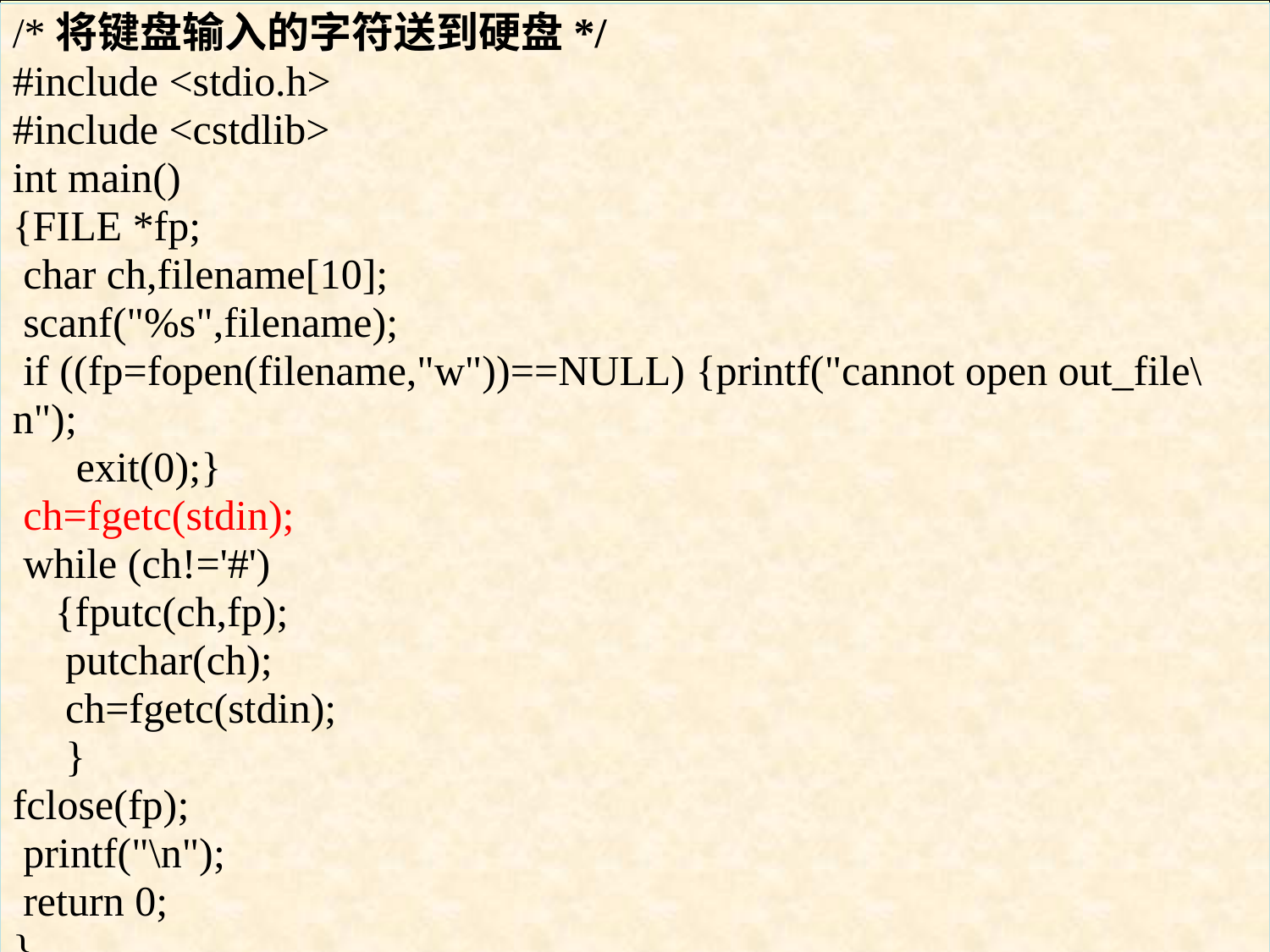

/*将键盘输入的字符送到硬盘*/
#include <stdio.h>
#include <cstdlib>
int main()
{FILE *fp;
 char ch,filename[10];
 scanf("%s",filename);
 if ((fp=fopen(filename,"w"))==NULL) {printf("cannot open out_file\n");
      exit(0);}
 ch=fgetc(stdin);
 while (ch!='#')
    {fputc(ch,fp);
     putchar(ch);
     ch=fgetc(stdin);
     }
fclose(fp);
 printf("\n");
 return 0;
}
文件读写的例子